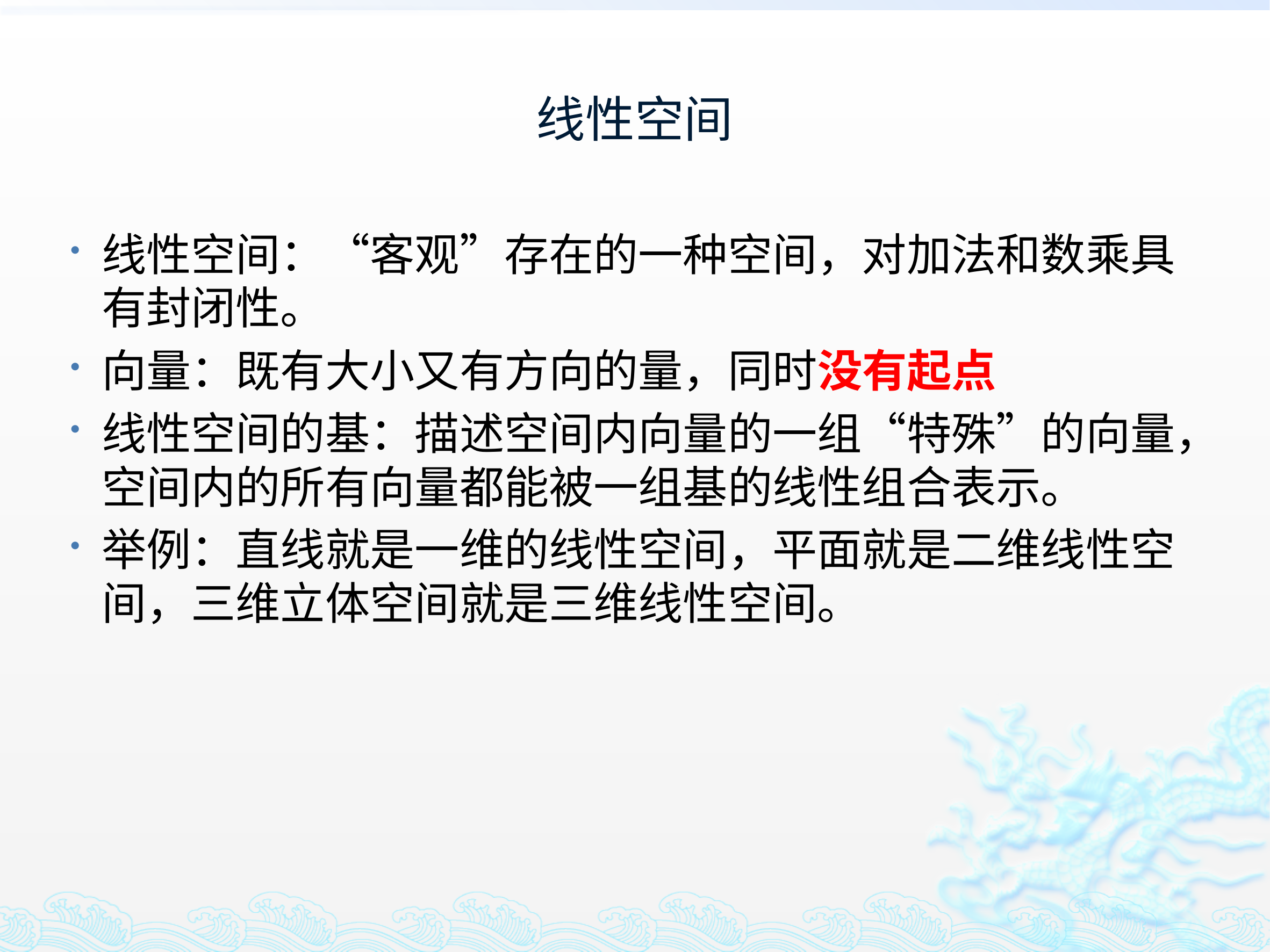

# 线性空间
线性空间：“客观”存在的一种空间，对加法和数乘具有封闭性。
向量：既有大小又有方向的量，同时没有起点
线性空间的基：描述空间内向量的一组“特殊”的向量，空间内的所有向量都能被一组基的线性组合表示。
举例：直线就是一维的线性空间，平面就是二维线性空间，三维立体空间就是三维线性空间。